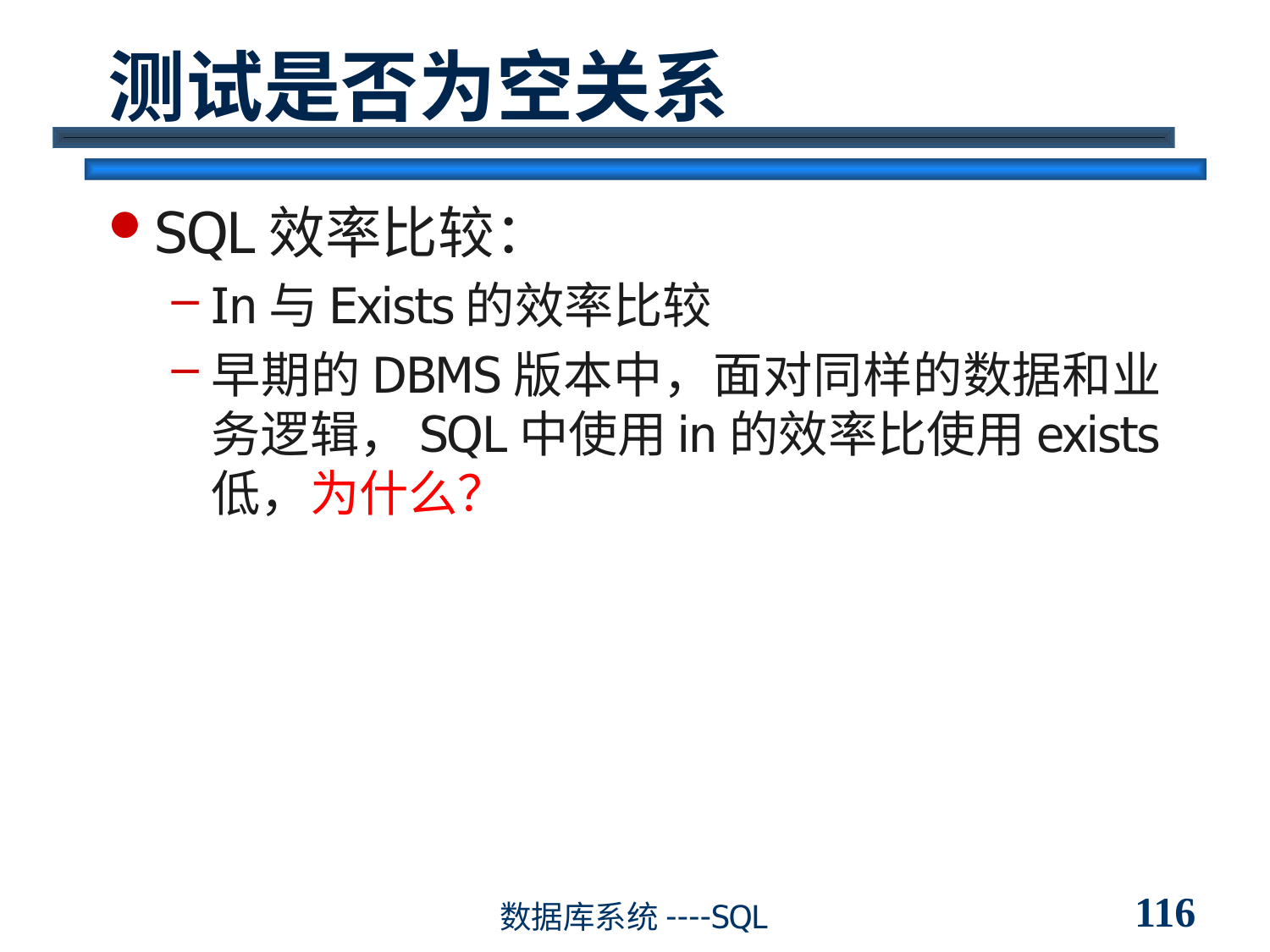

# 测试是否为空关系
SQL效率比较：
In与Exists的效率比较
早期的DBMS版本中，面对同样的数据和业务逻辑，SQL中使用in的效率比使用exists低，为什么？

116
数据库系统----SQL